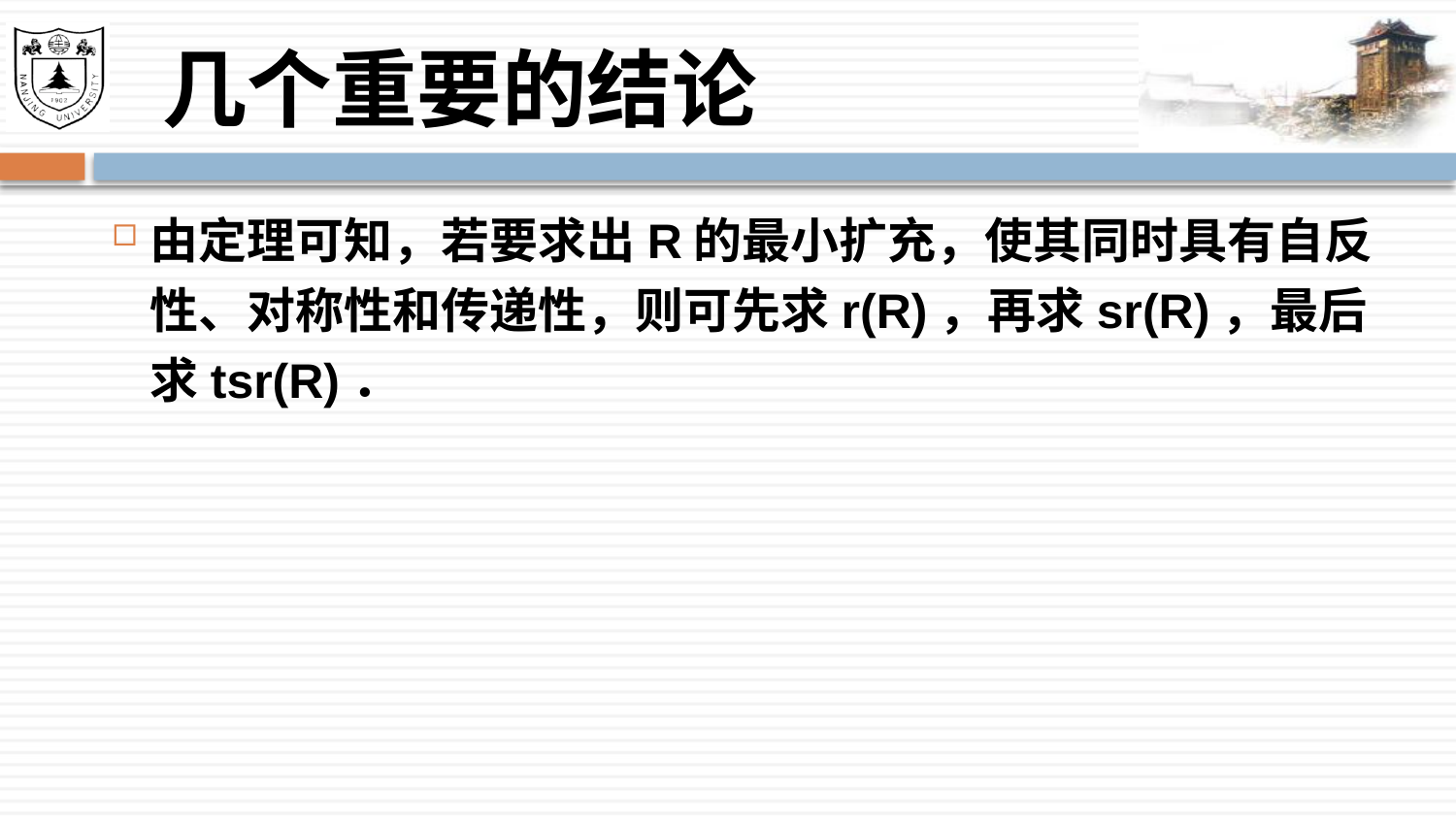

# 几个重要的结论
由定理可知，若要求出R的最小扩充，使其同时具有自反性、对称性和传递性，则可先求r(R)，再求sr(R)，最后求tsr(R)．